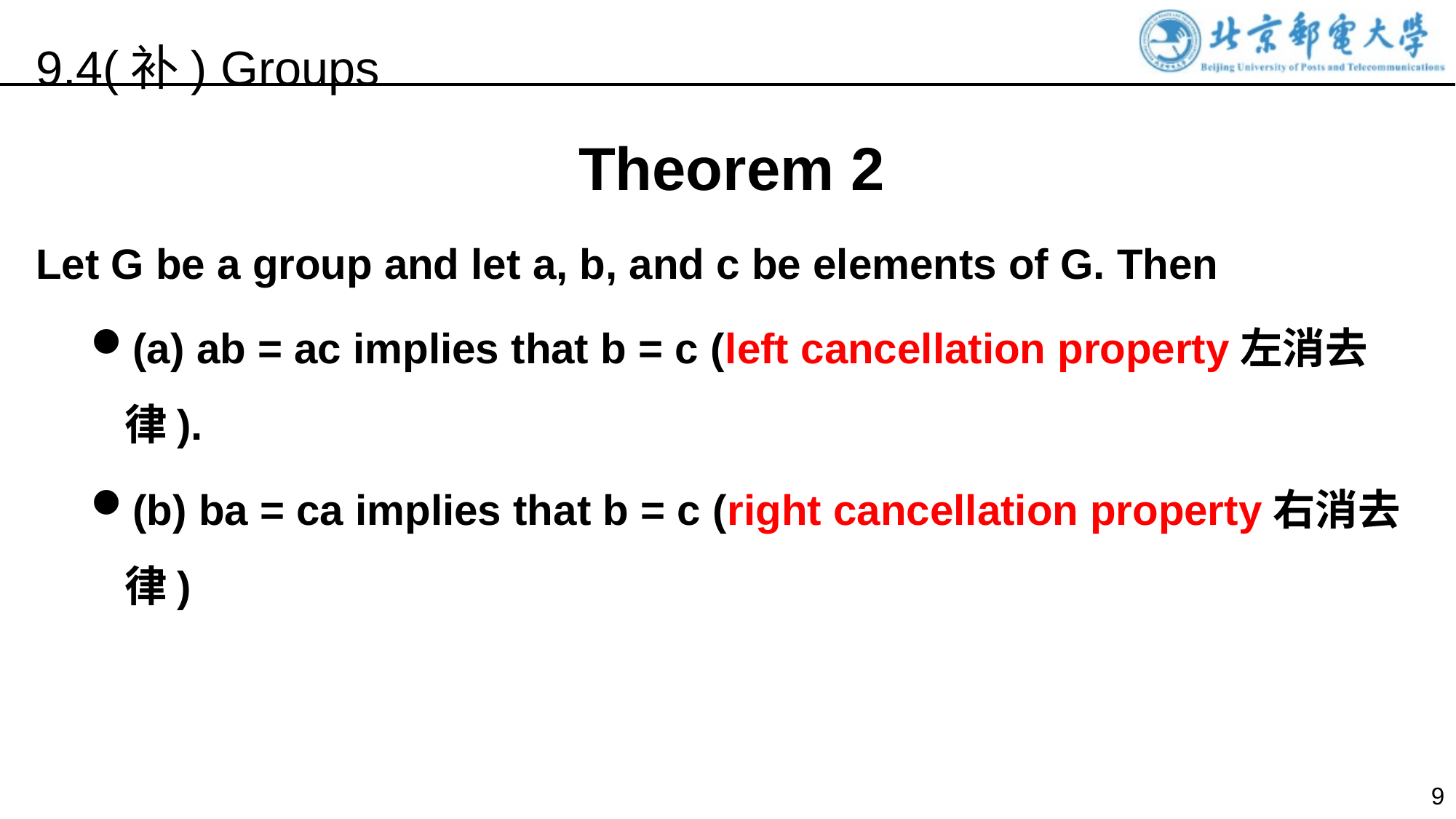

9.4(补) Groups
Theorem 2
Let G be a group and let a, b, and c be elements of G. Then
(a) ab = ac implies that b = c (left cancellation property左消去律).
(b) ba = ca implies that b = c (right cancellation property右消去律)